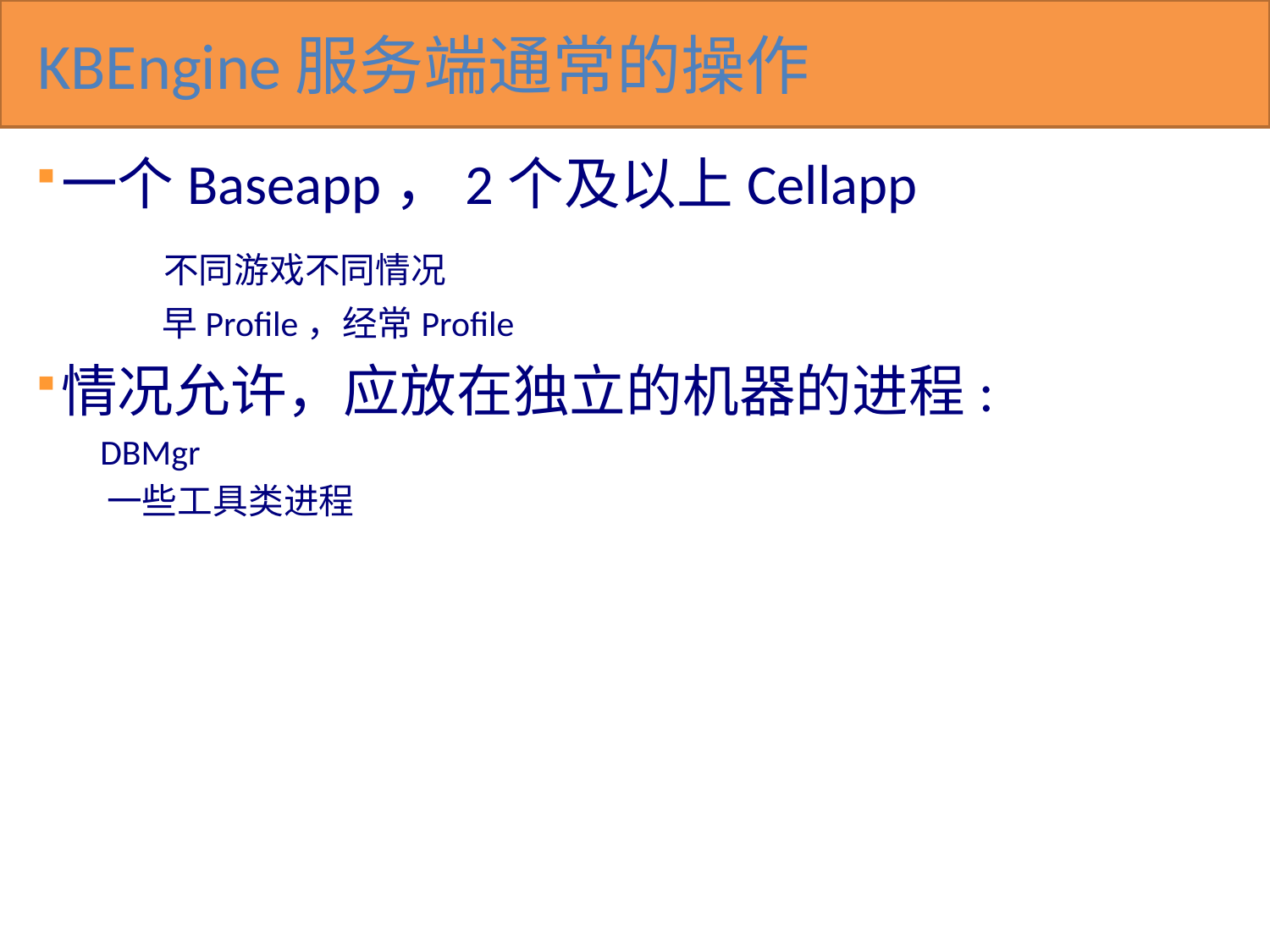

# KBEngine服务端通常的操作
一个Baseapp，2个及以上Cellapp
         不同游戏不同情况
               早Profile，经常Profile
情况允许，应放在独立的机器的进程:
        DBMgr
        一些工具类进程